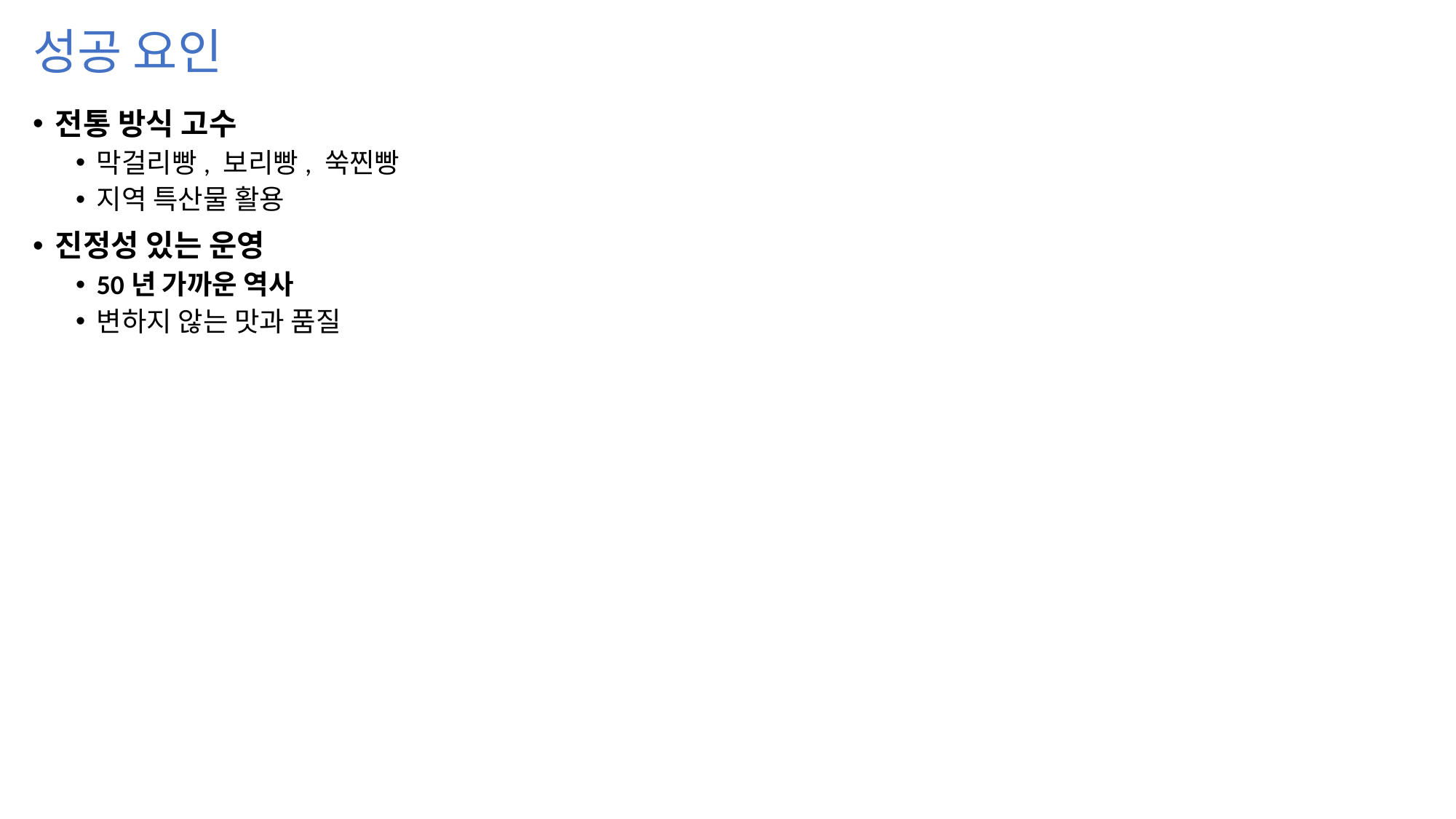

# 성공 요인
전통 방식 고수
막걸리빵, 보리빵, 쑥찐빵
지역 특산물 활용
진정성 있는 운영
50년 가까운 역사
변하지 않는 맛과 품질